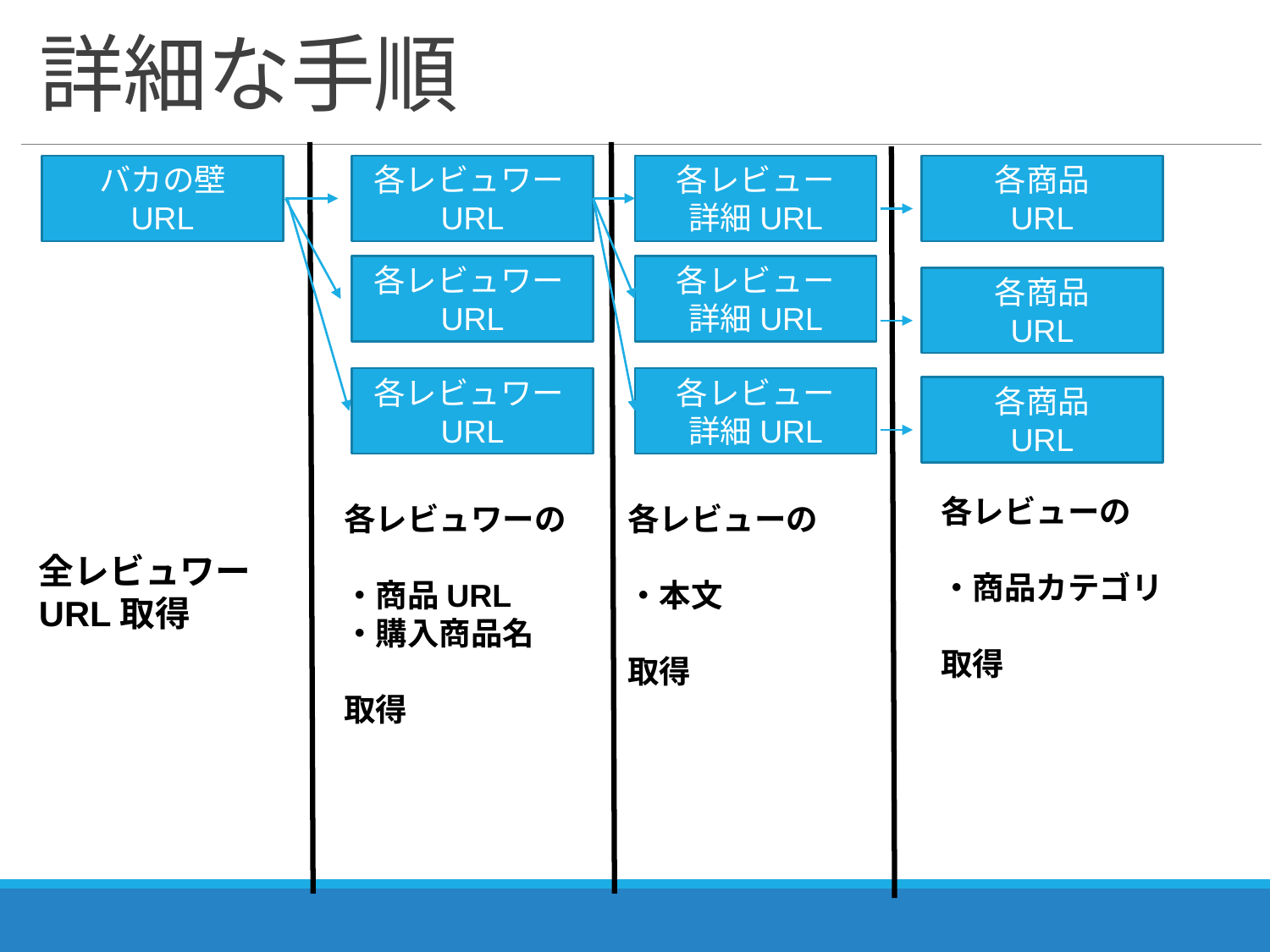

# 詳細な手順
バカの壁
URL
各レビュワーURL
各レビュー
詳細URL
各商品
URL
各レビュワーURL
各レビュー
詳細URL
各商品
URL
各レビュワーURL
各レビュー
詳細URL
各商品
URL
各レビューの

・商品カテゴリ

取得
各レビューの

・本文

取得
各レビュワーの

・商品URL
・購入商品名

取得
全レビュワーURL取得